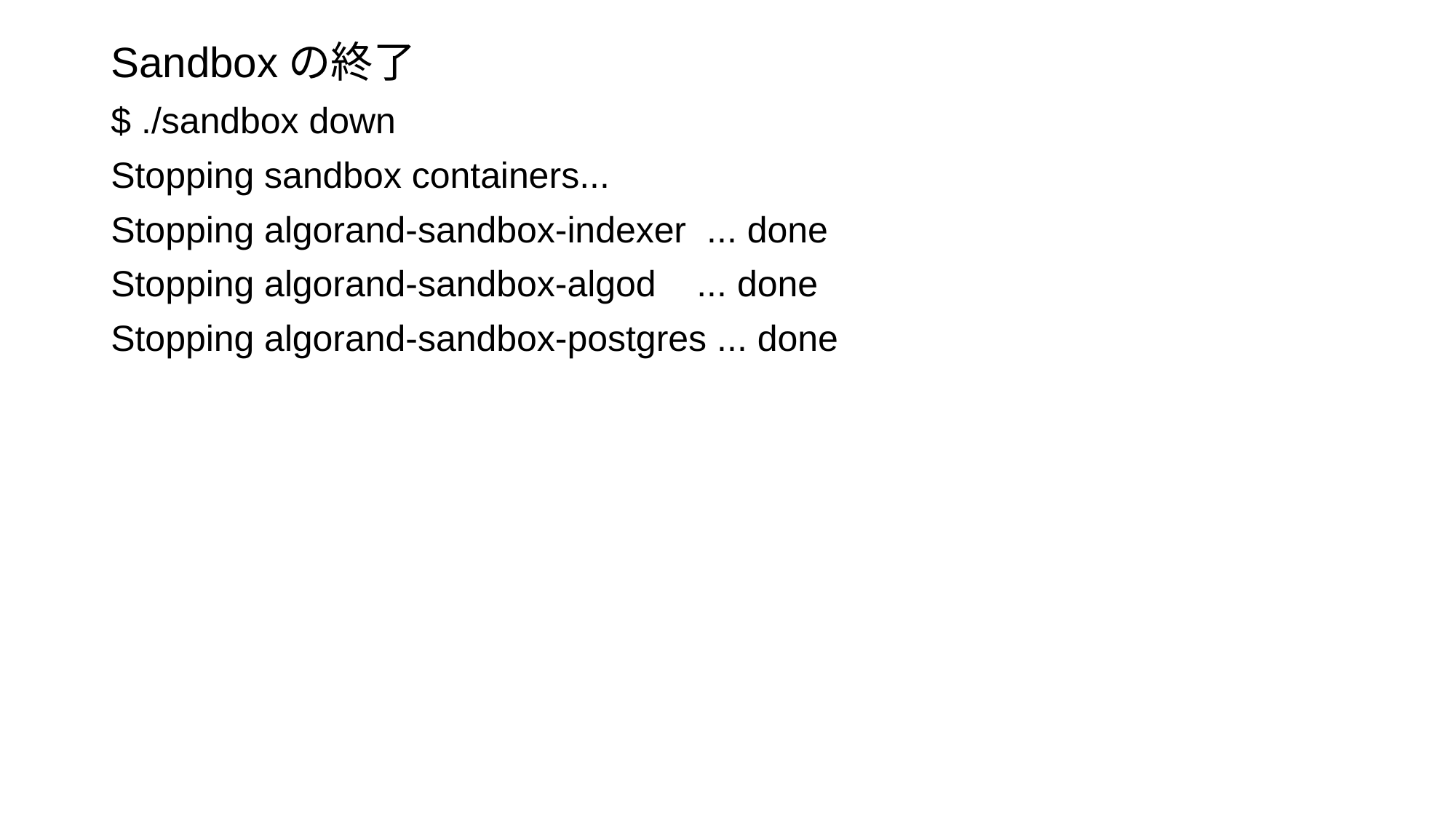

Sandboxの終了
$ ./sandbox down
Stopping sandbox containers...
Stopping algorand-sandbox-indexer  ... done
Stopping algorand-sandbox-algod    ... done
Stopping algorand-sandbox-postgres ... done